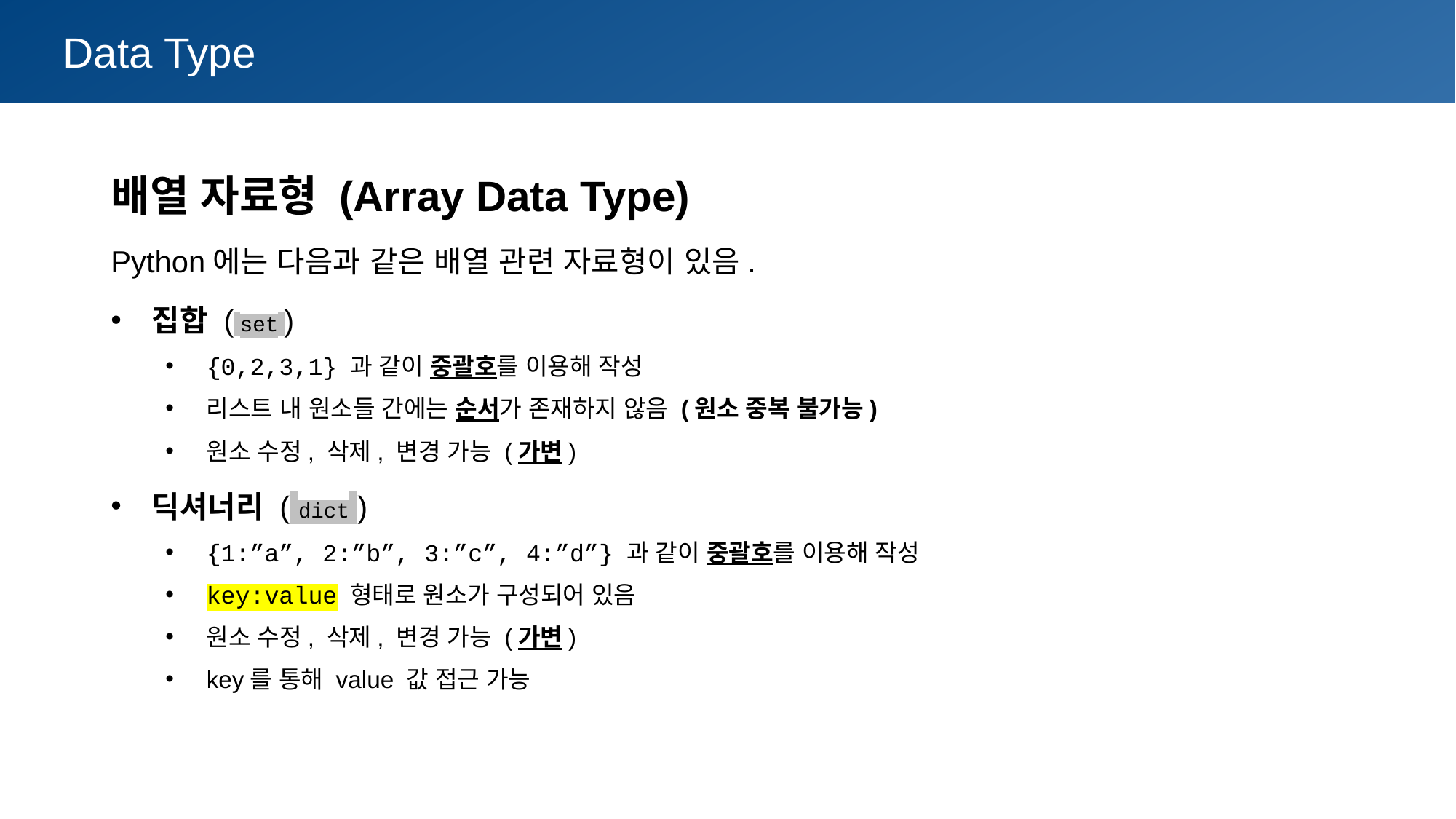

Data Type
배열 자료형 (Array Data Type)
Python에는 다음과 같은 배열 관련 자료형이 있음.
집합 ( set )
{0,2,3,1} 과 같이 중괄호를 이용해 작성
리스트 내 원소들 간에는 순서가 존재하지 않음 (원소 중복 불가능)
원소 수정, 삭제, 변경 가능 (가변)
딕셔너리 ( dict )
{1:”a”, 2:”b”, 3:”c”, 4:”d”} 과 같이 중괄호를 이용해 작성
key:value 형태로 원소가 구성되어 있음
원소 수정, 삭제, 변경 가능 (가변)
key를 통해 value 값 접근 가능